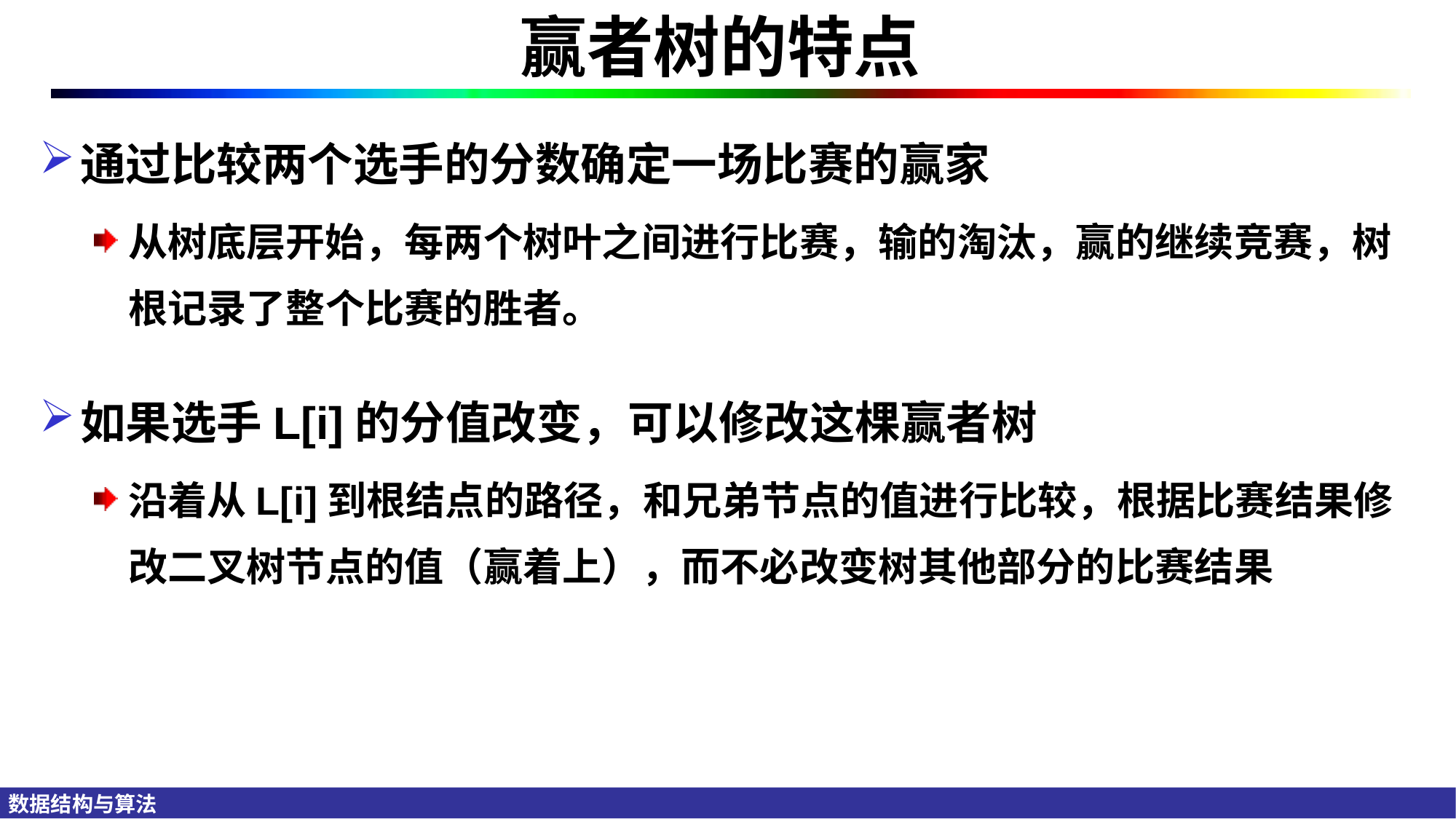

通过比较两个选手的分数确定一场比赛的赢家
从树底层开始，每两个树叶之间进行比赛，输的淘汰，赢的继续竞赛，树根记录了整个比赛的胜者。
如果选手L[i]的分值改变，可以修改这棵赢者树
沿着从L[i]到根结点的路径，和兄弟节点的值进行比较，根据比赛结果修改二叉树节点的值（赢着上），而不必改变树其他部分的比赛结果
赢者树的特点